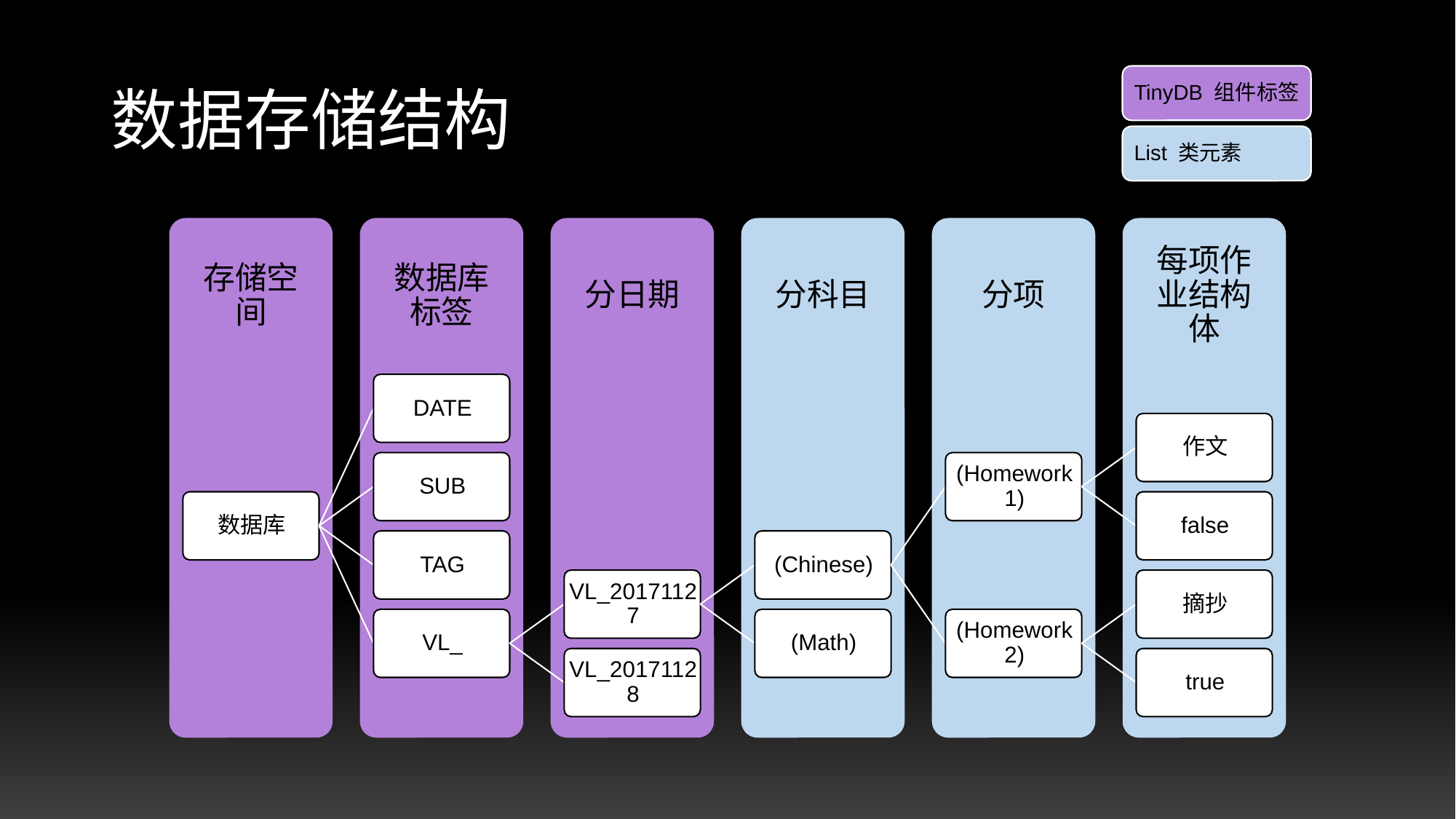

# 数据存储结构
TinyDB 组件标签
List 类元素
每项作业结构体
分项
分科目
分日期
数据库标签
存储空间
数据库

DATE

SUB

TAG

VL_

VL_20171127

(Chinese)

(Homework1)

作文

false

(Homework2)

摘抄

true

(Math)

VL_20171128